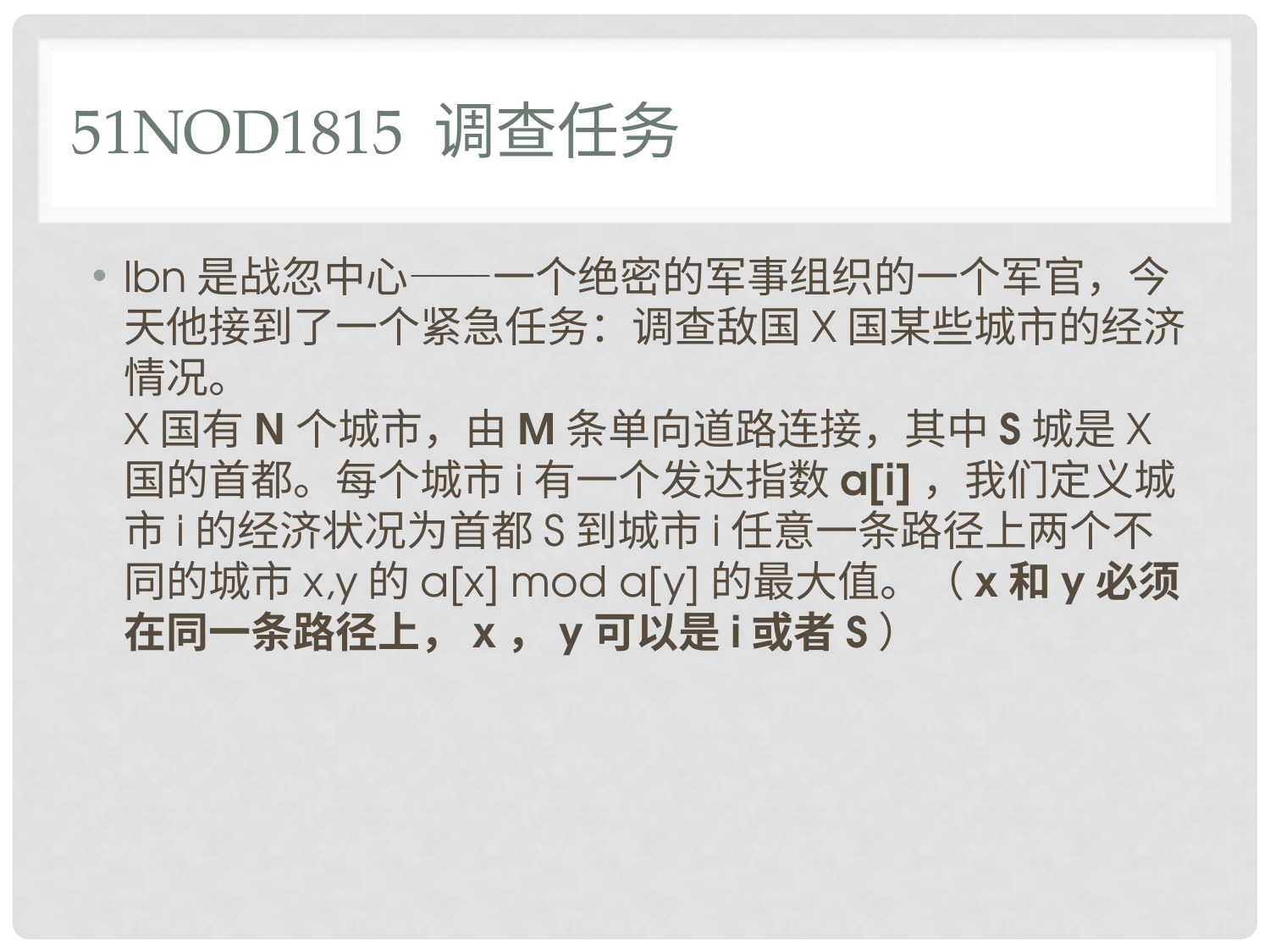

# 51nod1815 调查任务
lbn是战忽中心——一个绝密的军事组织的一个军官，今天他接到了一个紧急任务：调查敌国X国某些城市的经济情况。
X国有N个城市，由M条单向道路连接，其中S城是X国的首都。每个城市i有一个发达指数a[i]，我们定义城市i的经济状况为首都S到城市i任意一条路径上两个不同的城市x,y的a[x] mod a[y]的最大值。（x和y必须在同一条路径上，x，y可以是i或者S）